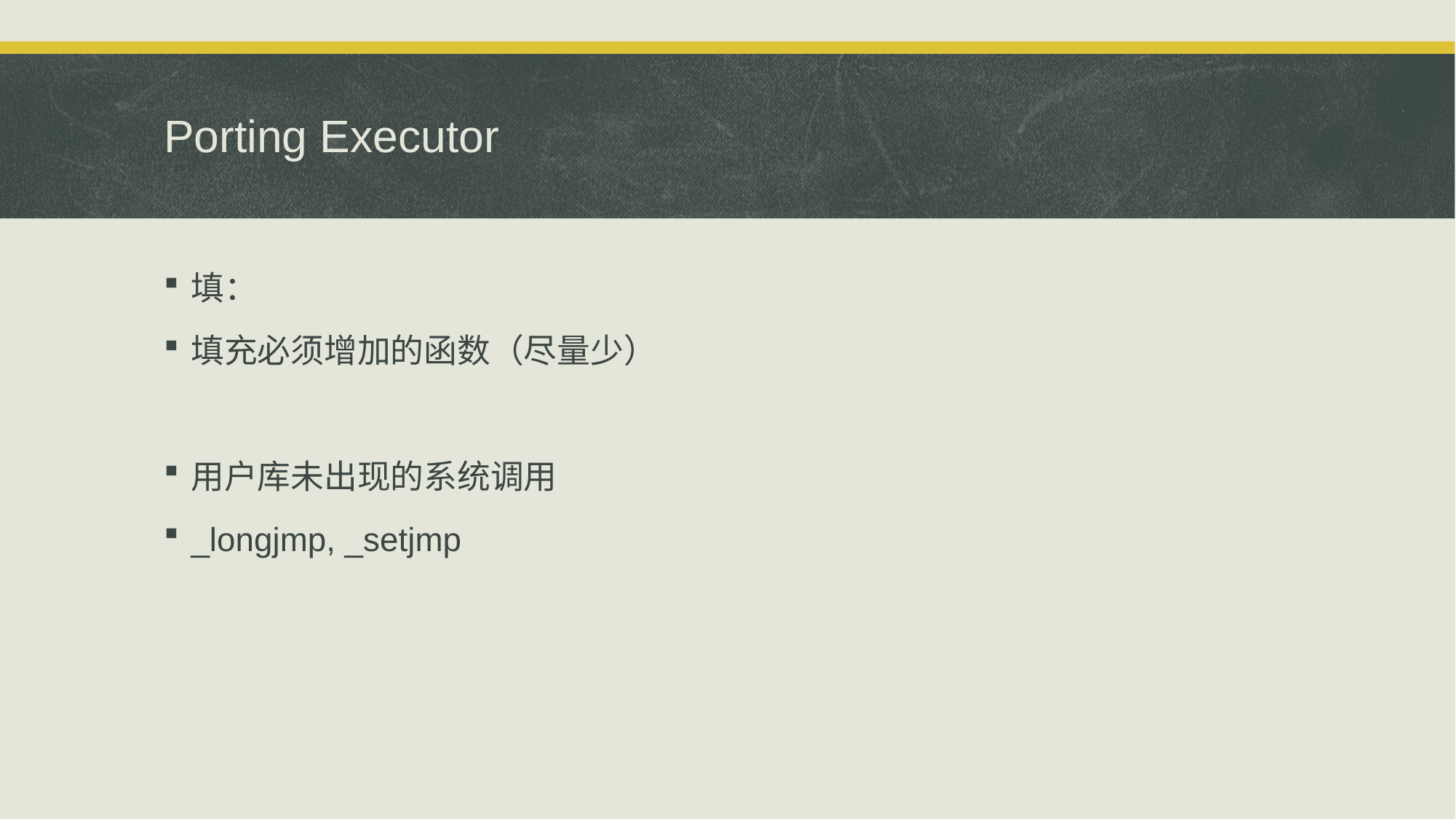

# Porting Executor
填：
填充必须增加的函数（尽量少）

用户库未出现的系统调用
_longjmp, _setjmp